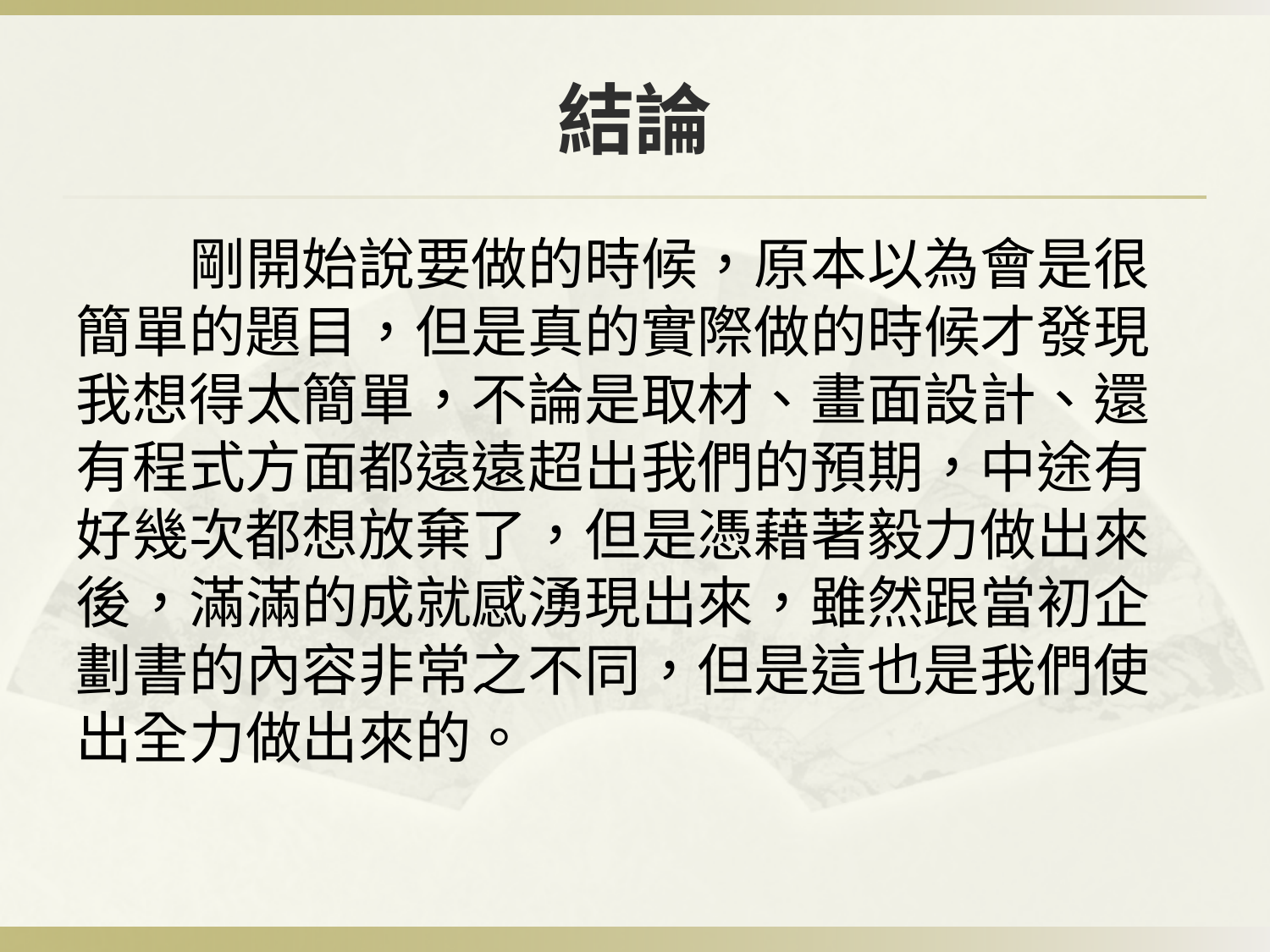

# 結論
　　剛開始說要做的時候，原本以為會是很簡單的題目，但是真的實際做的時候才發現我想得太簡單，不論是取材、畫面設計、還有程式方面都遠遠超出我們的預期，中途有好幾次都想放棄了，但是憑藉著毅力做出來後，滿滿的成就感湧現出來，雖然跟當初企劃書的內容非常之不同，但是這也是我們使出全力做出來的。